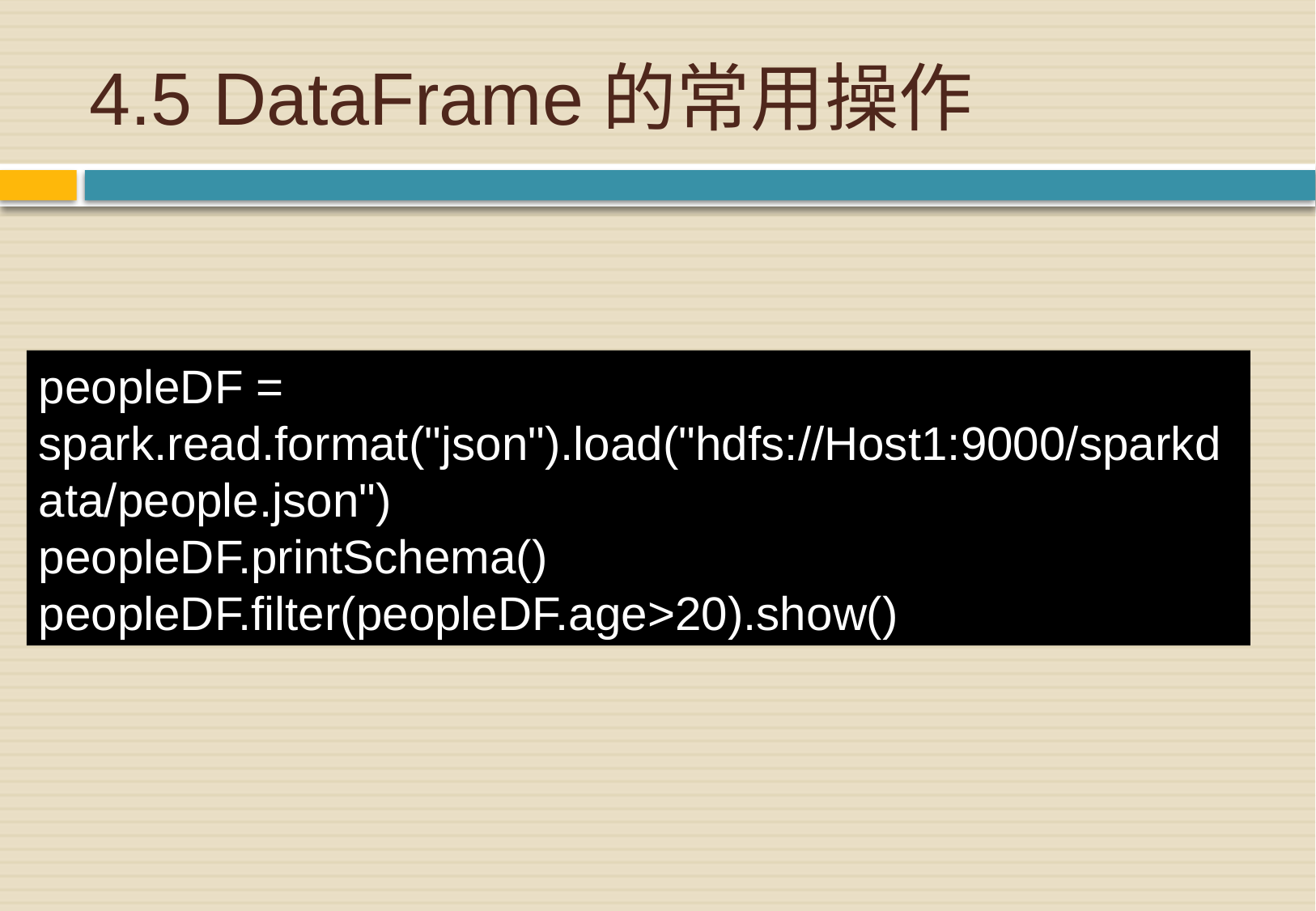

# 4.5 DataFrame的常用操作
peopleDF = spark.read.format("json").load("hdfs://Host1:9000/sparkdata/people.json")
peopleDF.printSchema()
peopleDF.filter(peopleDF.age>20).show()